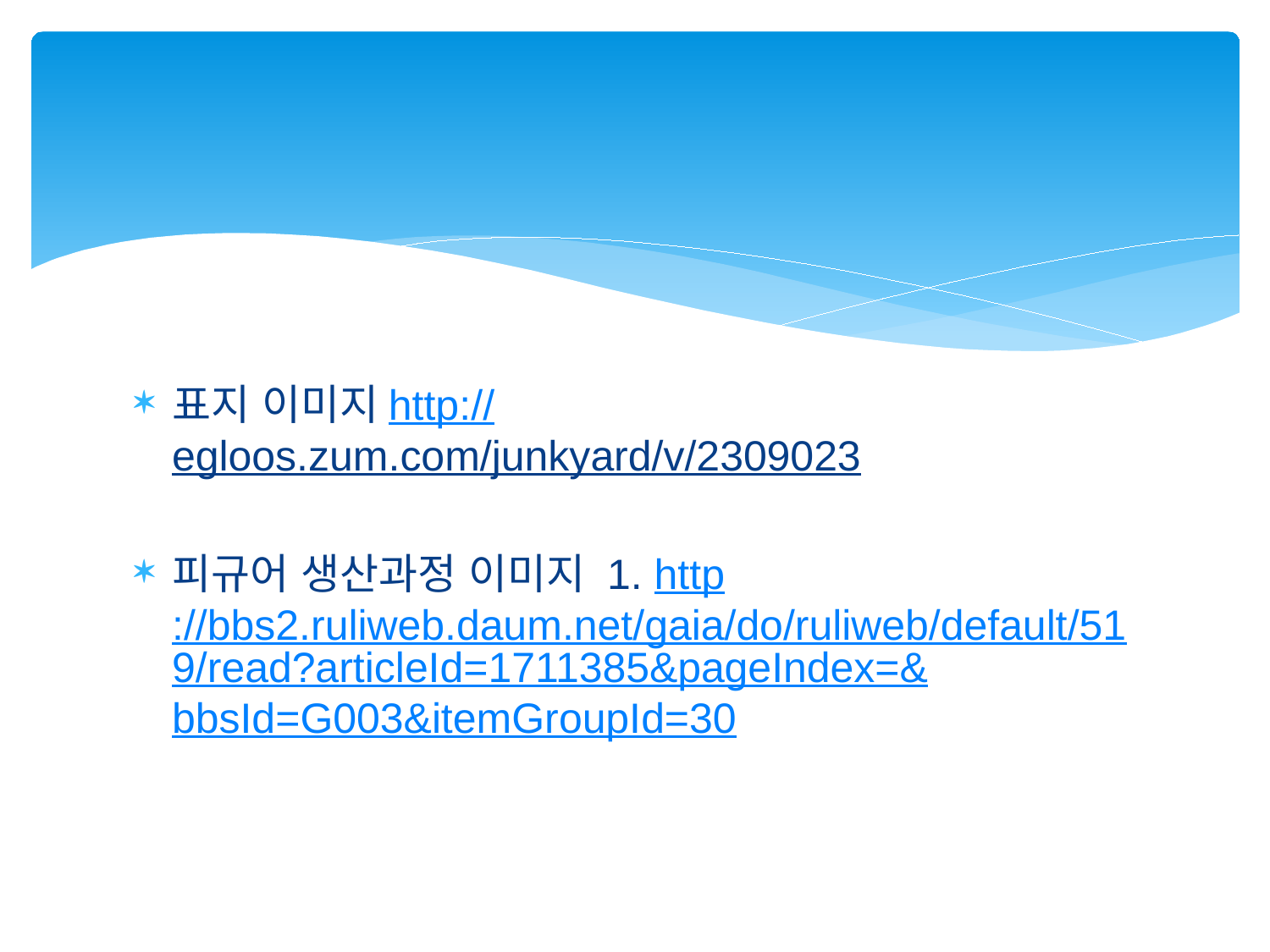

#
표지 이미지http://egloos.zum.com/junkyard/v/2309023

피규어 생산과정 이미지 1. http://bbs2.ruliweb.daum.net/gaia/do/ruliweb/default/519/read?articleId=1711385&pageIndex=&bbsId=G003&itemGroupId=30